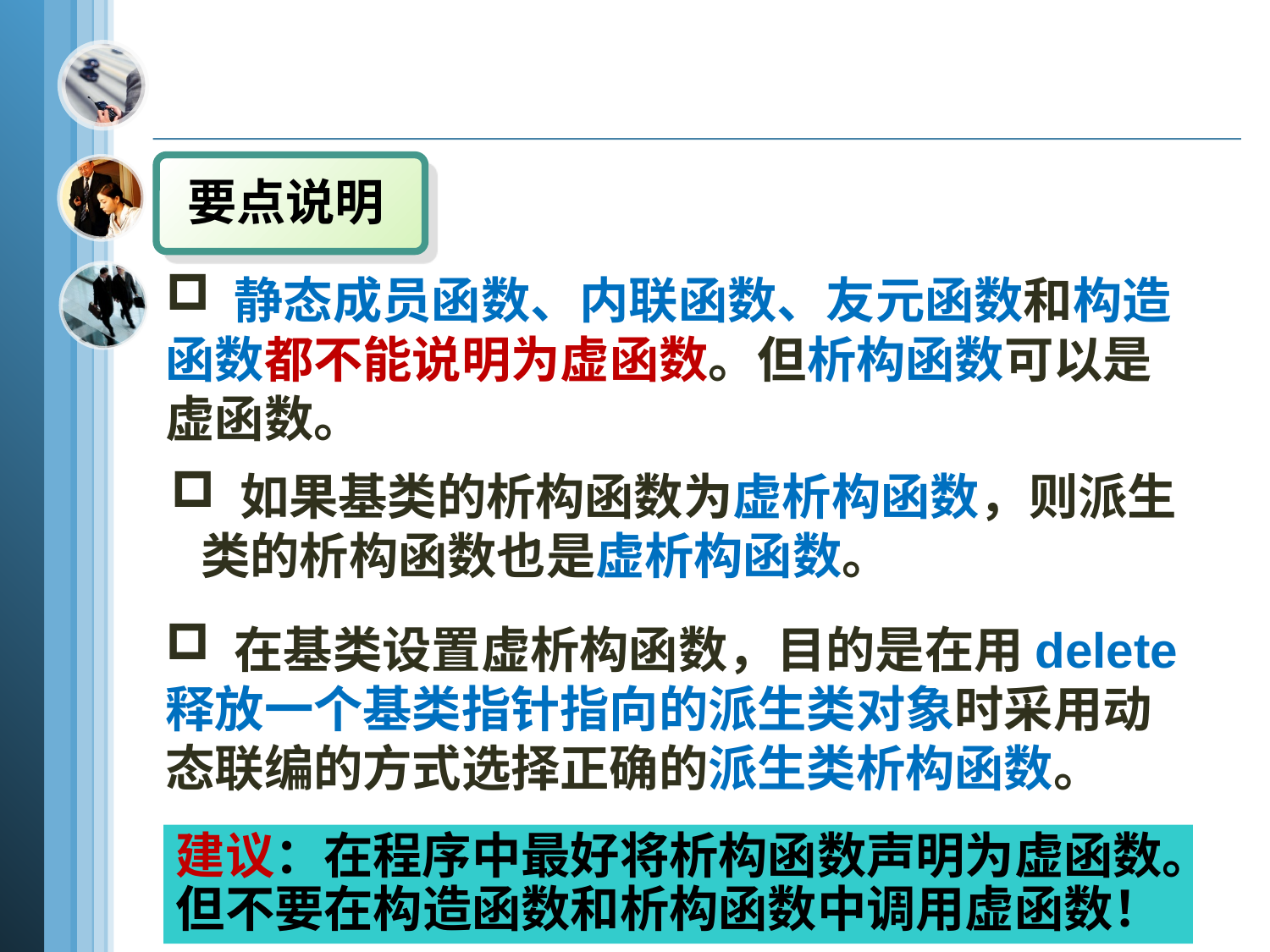

要点说明
 静态成员函数、内联函数、友元函数和构造函数都不能说明为虚函数。但析构函数可以是虚函数。
 如果基类的析构函数为虚析构函数，则派生类的析构函数也是虚析构函数。
 在基类设置虚析构函数，目的是在用delete释放一个基类指针指向的派生类对象时采用动态联编的方式选择正确的派生类析构函数。
建议：在程序中最好将析构函数声明为虚函数。
但不要在构造函数和析构函数中调用虚函数！